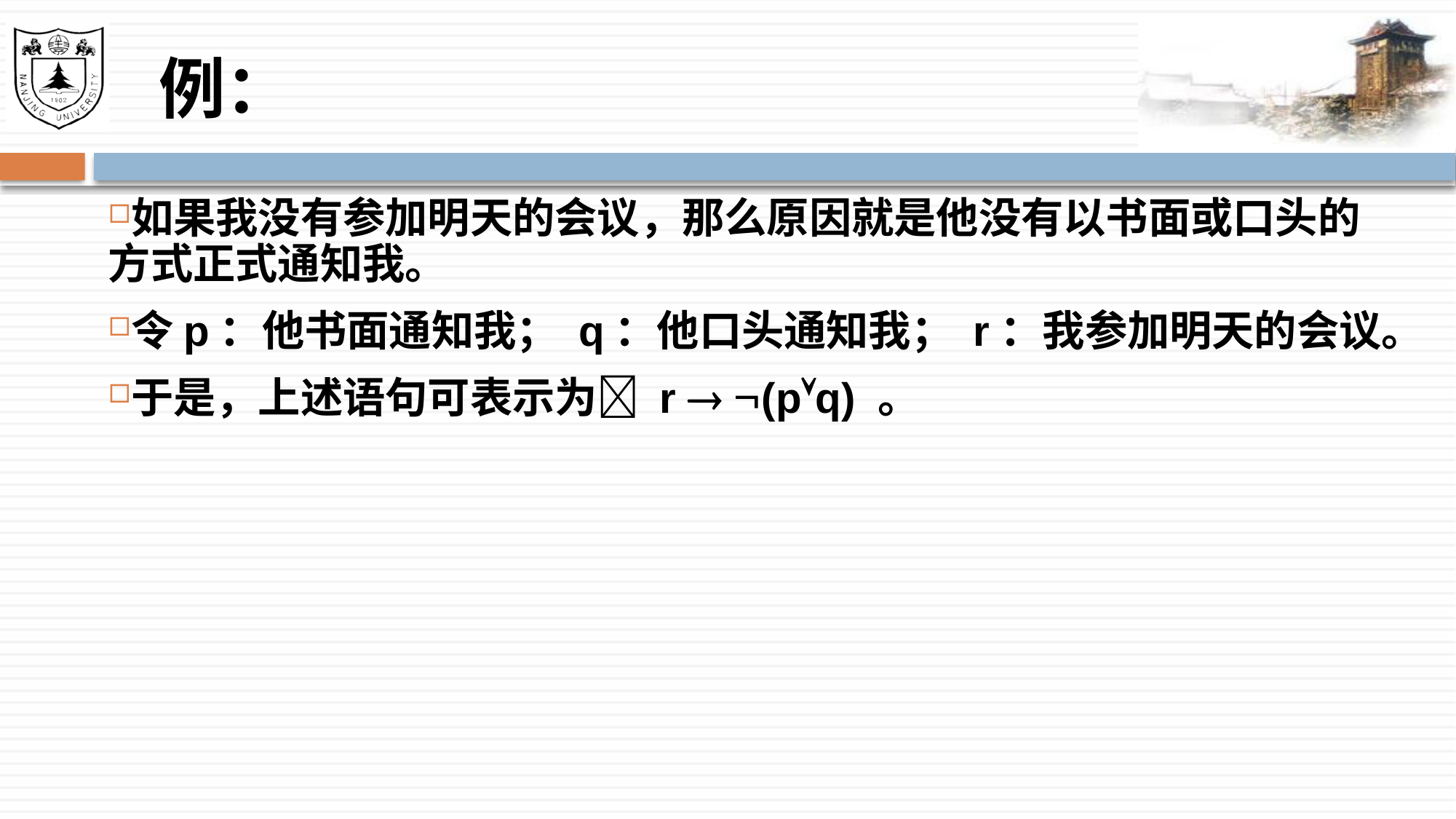

# 例：
如果我没有参加明天的会议，那么原因就是他没有以书面或口头的方式正式通知我。
令p：他书面通知我； q：他口头通知我； r：我参加明天的会议。
于是，上述语句可表示为¬ r → ¬(p∨q) 。